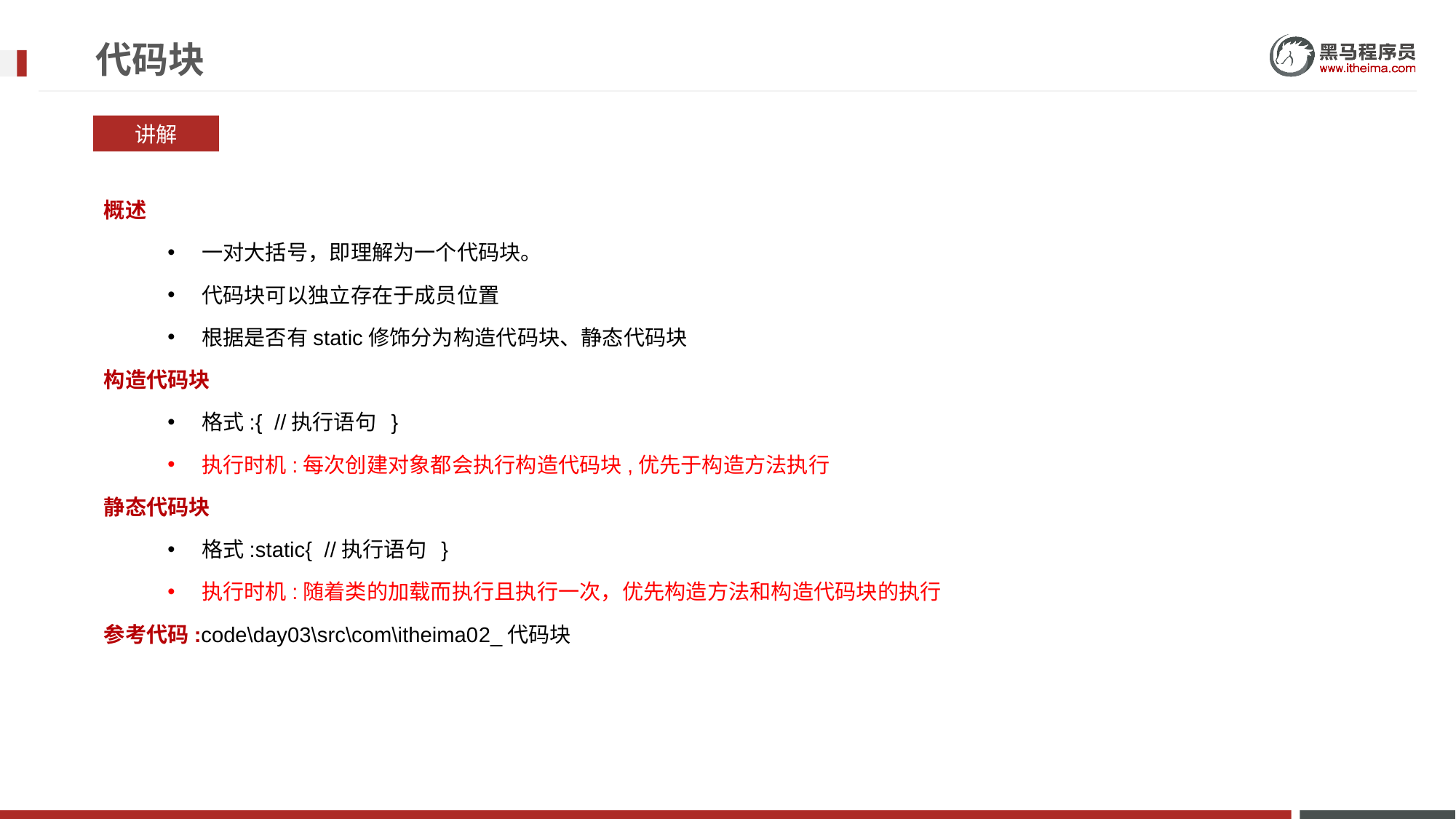

# 代码块
讲解
概述
一对大括号，即理解为一个代码块。
代码块可以独立存在于成员位置
根据是否有static修饰分为构造代码块、静态代码块
构造代码块
格式:{  //执行语句  }
执行时机:每次创建对象都会执行构造代码块,优先于构造方法执行
静态代码块
格式:static{  //执行语句  }
执行时机:随着类的加载而执行且执行一次，优先构造方法和构造代码块的执行
参考代码:code\day03\src\com\itheima02_代码块